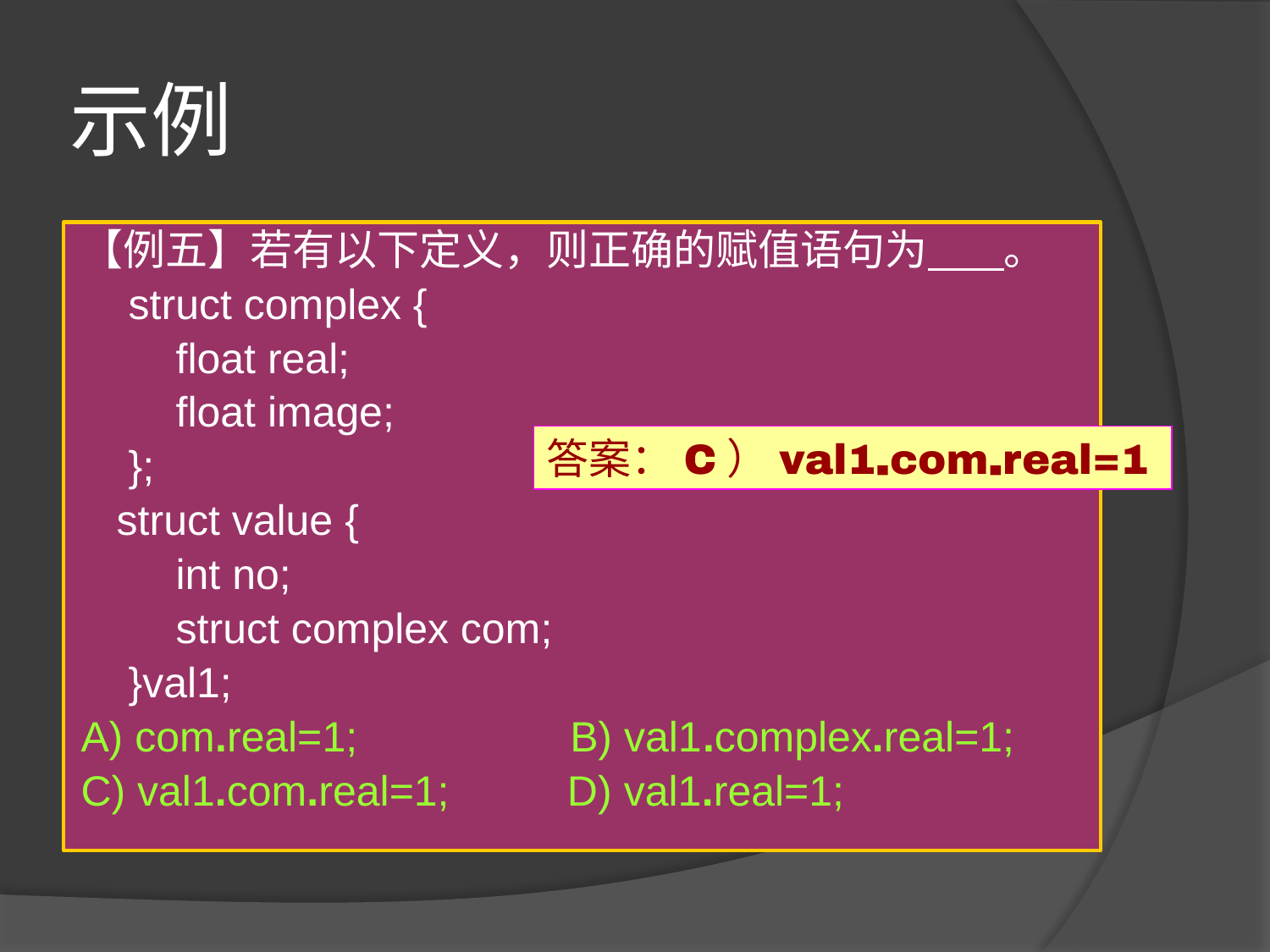

# 示例
【例五】若有以下定义，则正确的赋值语句为        。
    struct complex {
        float real;
        float image;
    };
   struct value {
        int no;
        struct complex com;
    }val1;
A) com.real=1;                  B) val1.complex.real=1;
C) val1.com.real=1;          D) val1.real=1;
答案：C）val1.com.real=1